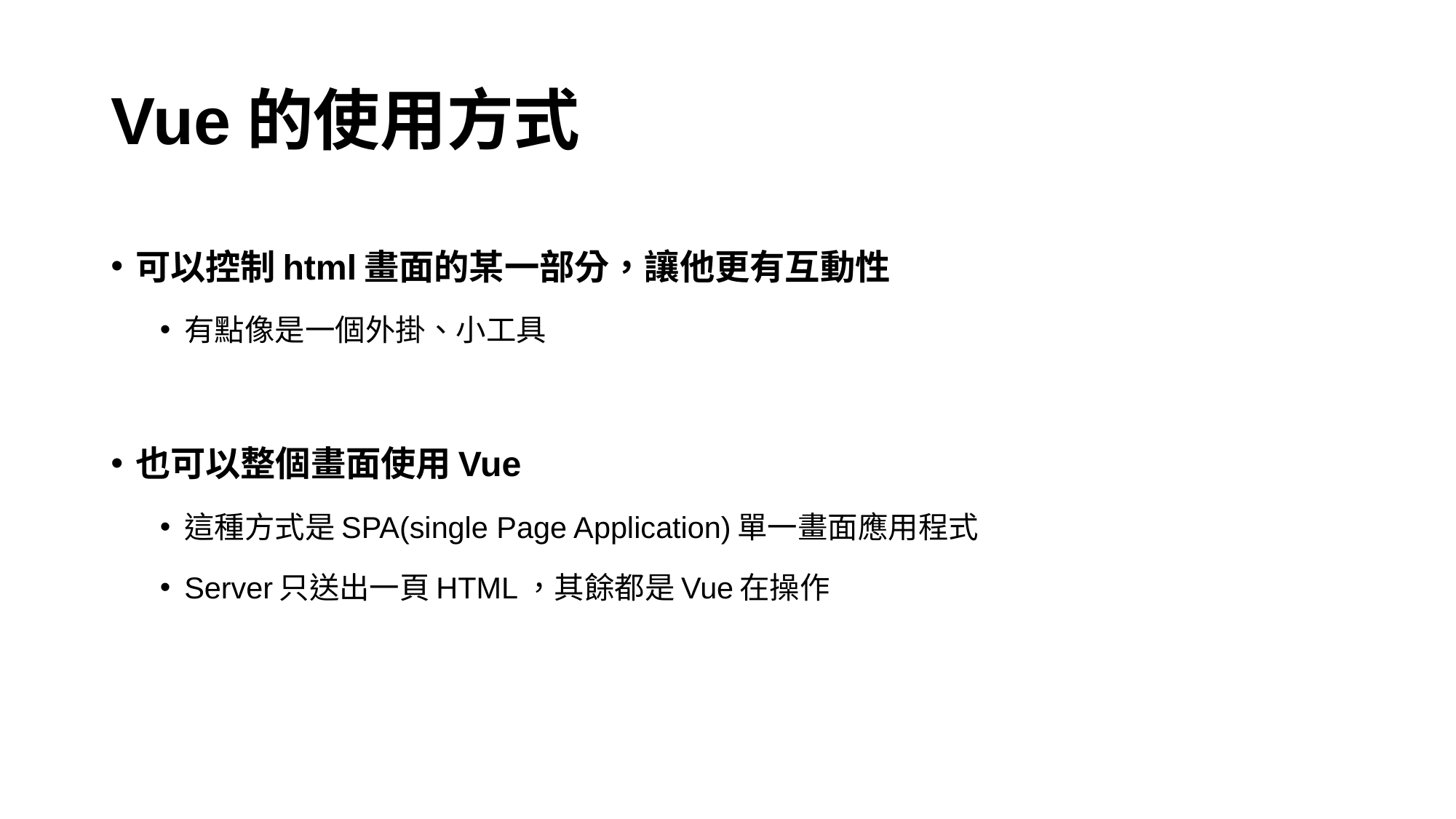

# Vue的使用方式
可以控制html畫面的某一部分，讓他更有互動性
有點像是一個外掛、小工具

也可以整個畫面使用Vue
這種方式是SPA(single Page Application)單一畫面應用程式
Server只送出一頁HTML，其餘都是Vue在操作